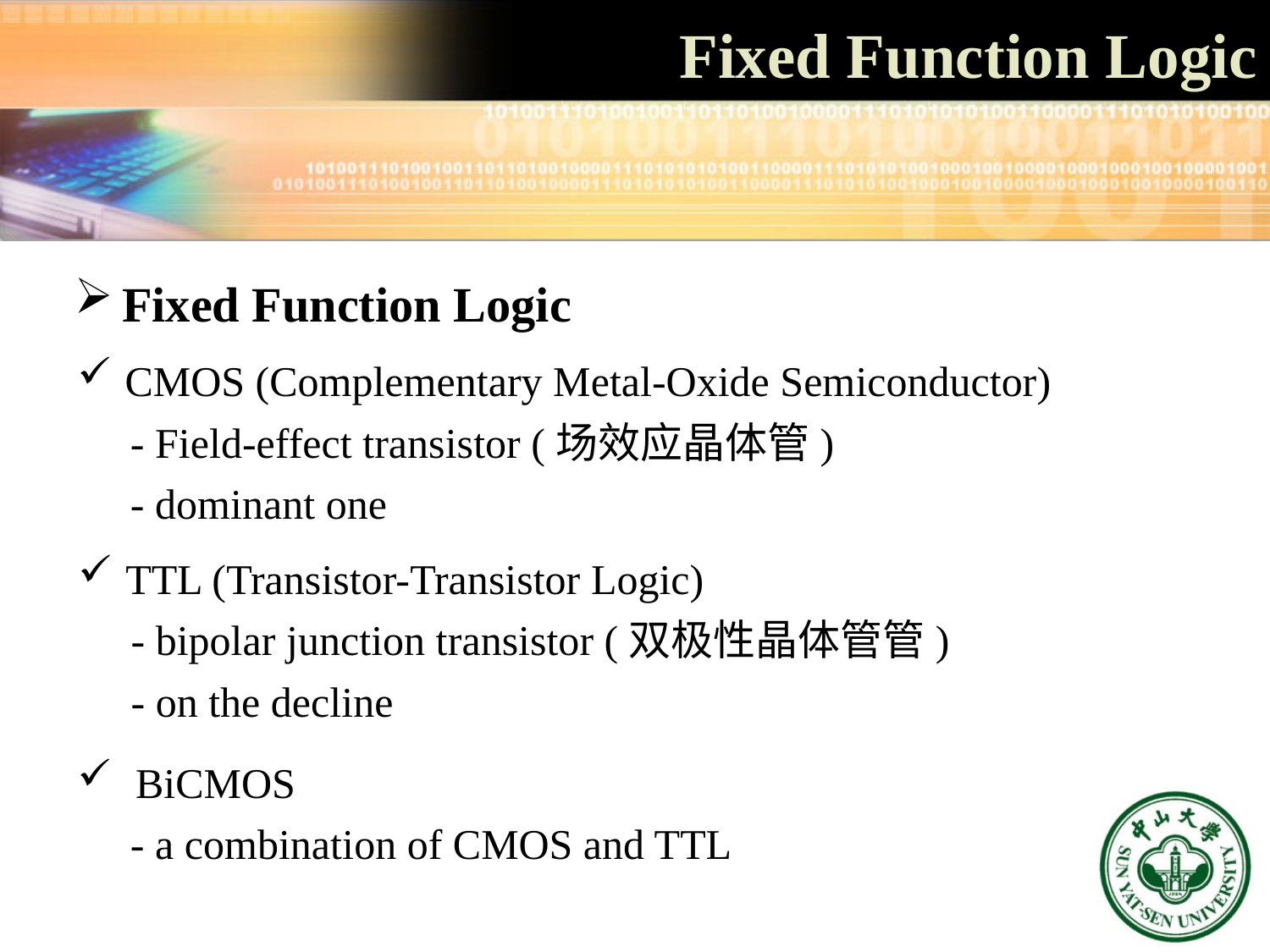

Fixed Function Logic
Fixed Function Logic
CMOS (Complementary Metal-Oxide Semiconductor)
     - Field-effect transistor (场效应晶体管)
     - dominant one
TTL (Transistor-Transistor Logic)
     - bipolar junction transistor (双极性晶体管管)
     - on the decline
 BiCMOS
     - a combination of CMOS and TTL